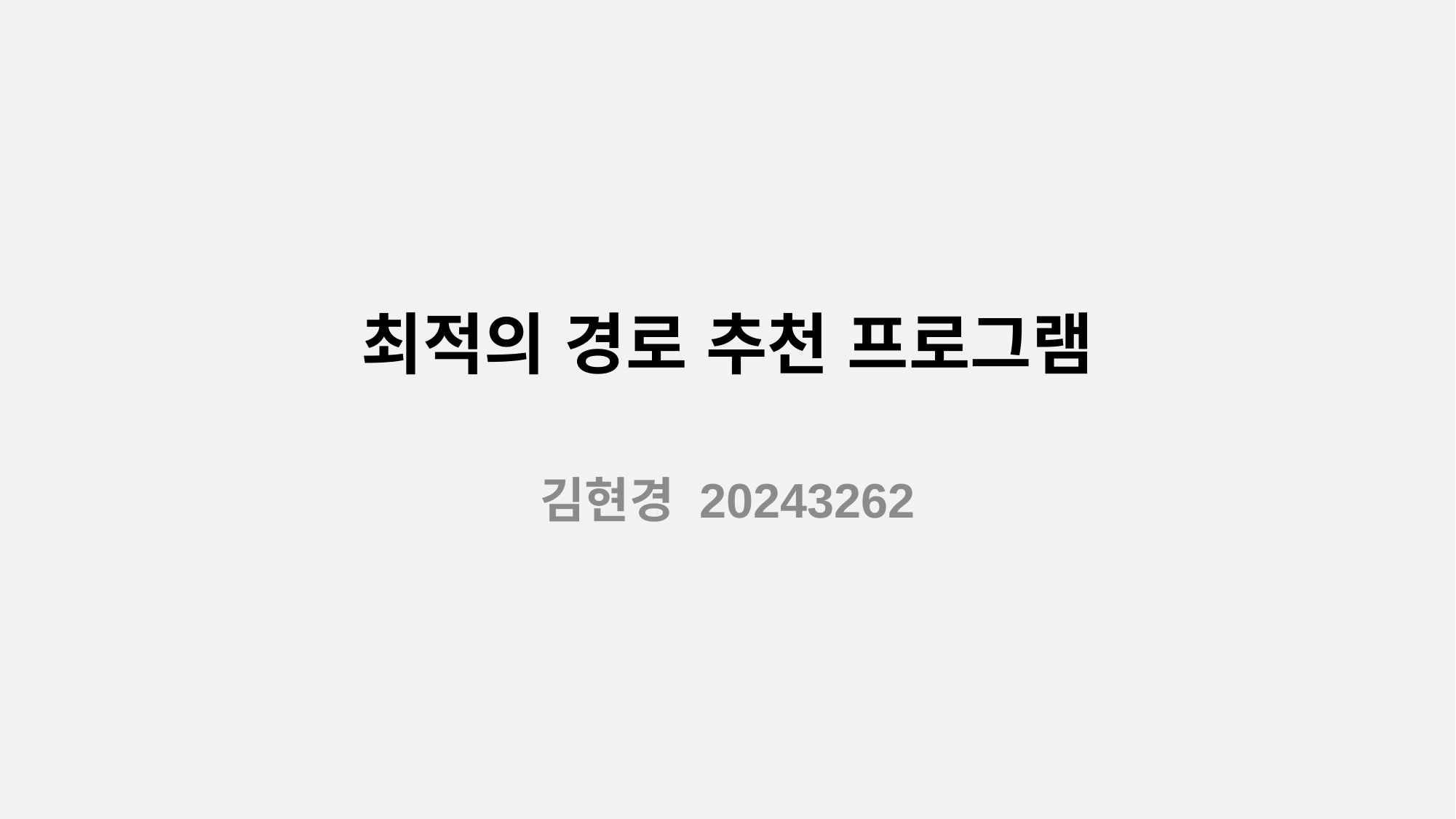

# 최적의 경로 추천 프로그램
김현경 20243262